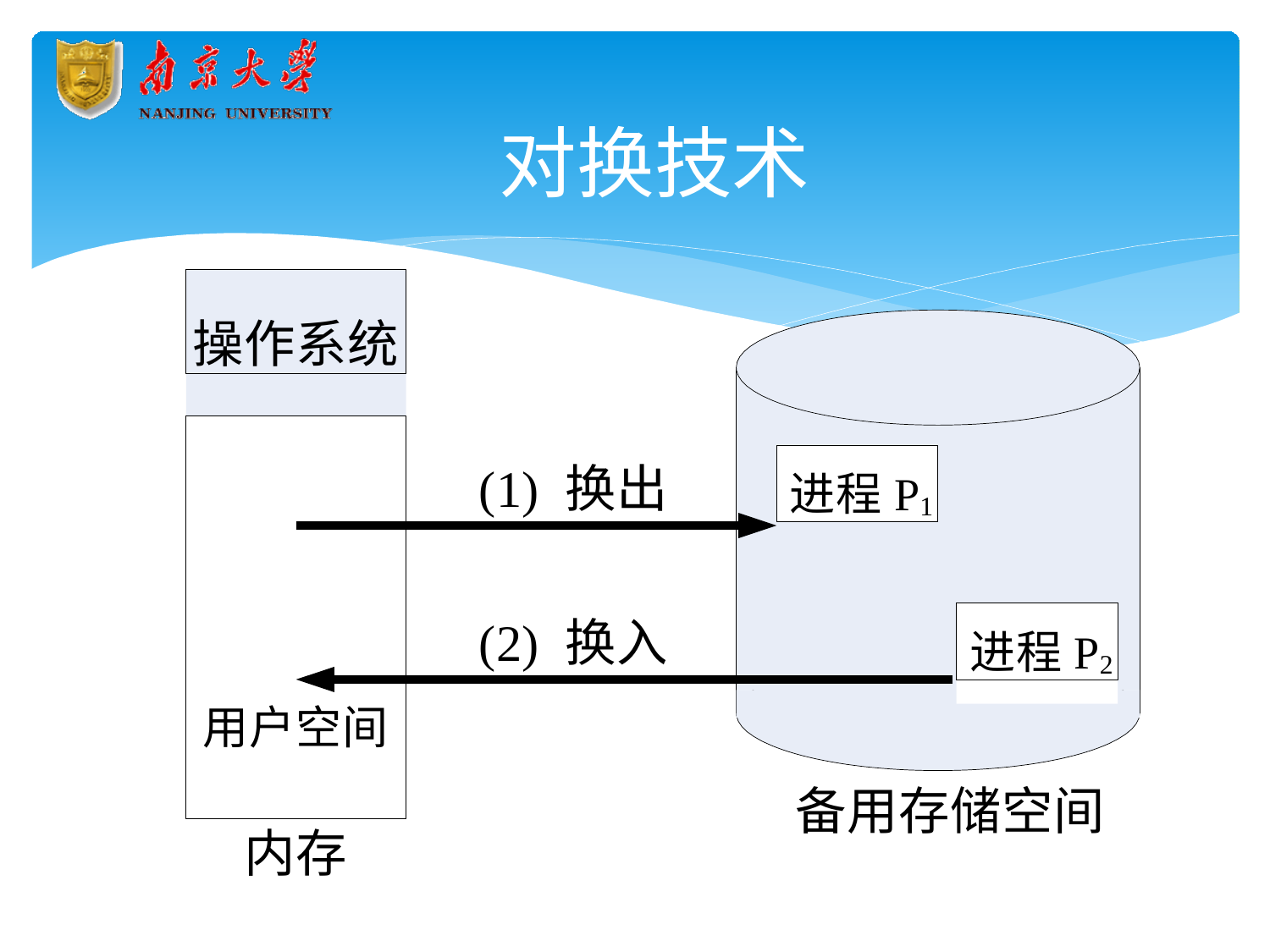

# 对换技术

操作系统

进程P1
(1) 换出

进程P2
(2) 换入

用户空间
备用存储空间
内存